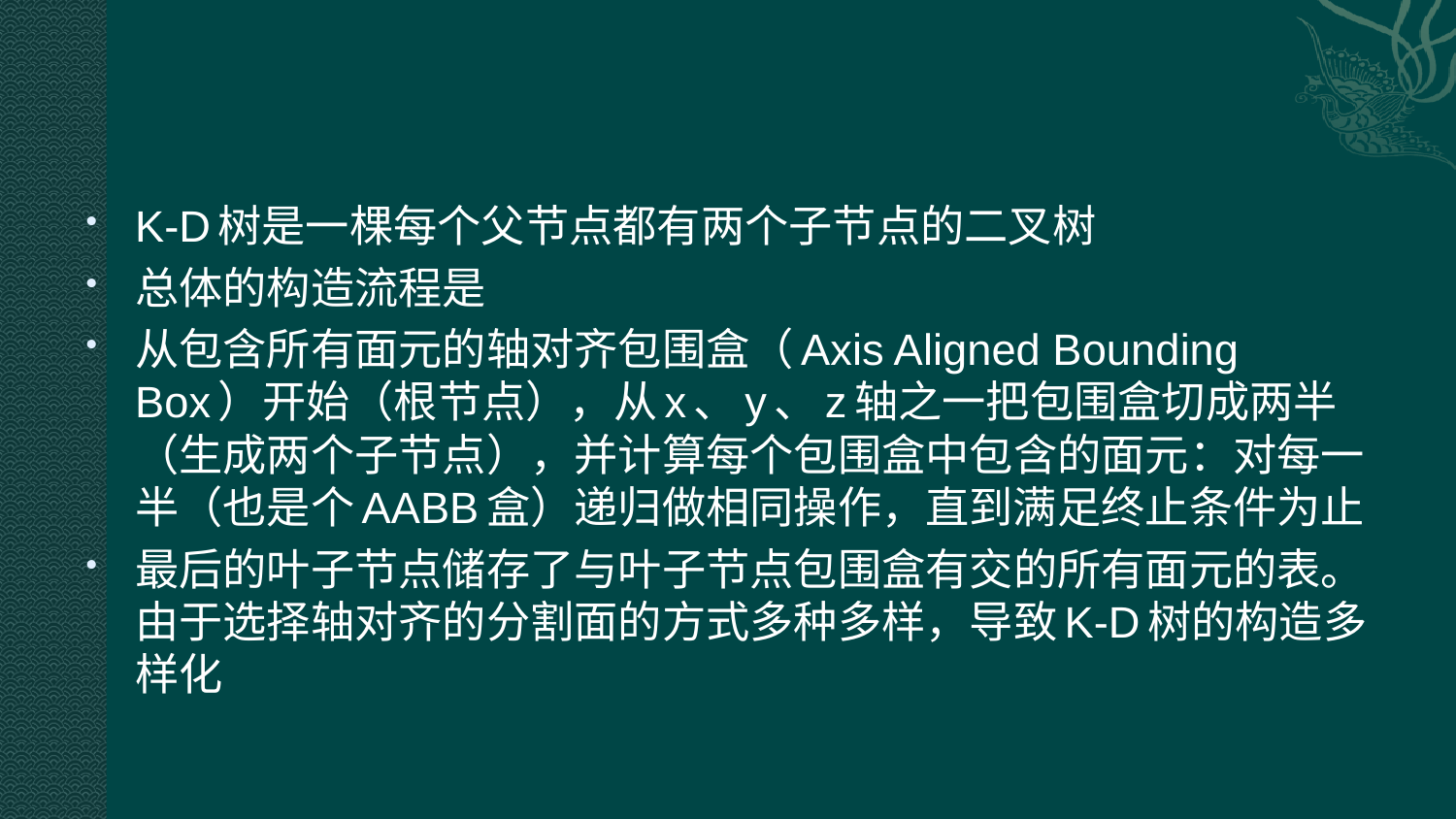

#
K-D树是一棵每个父节点都有两个子节点的二叉树
总体的构造流程是
从包含所有面元的轴对齐包围盒（Axis Aligned Bounding Box）开始（根节点），从x、y、z轴之一把包围盒切成两半（生成两个子节点），并计算每个包围盒中包含的面元：对每一半（也是个AABB盒）递归做相同操作，直到满足终止条件为止
最后的叶子节点储存了与叶子节点包围盒有交的所有面元的表。由于选择轴对齐的分割面的方式多种多样，导致K-D树的构造多样化